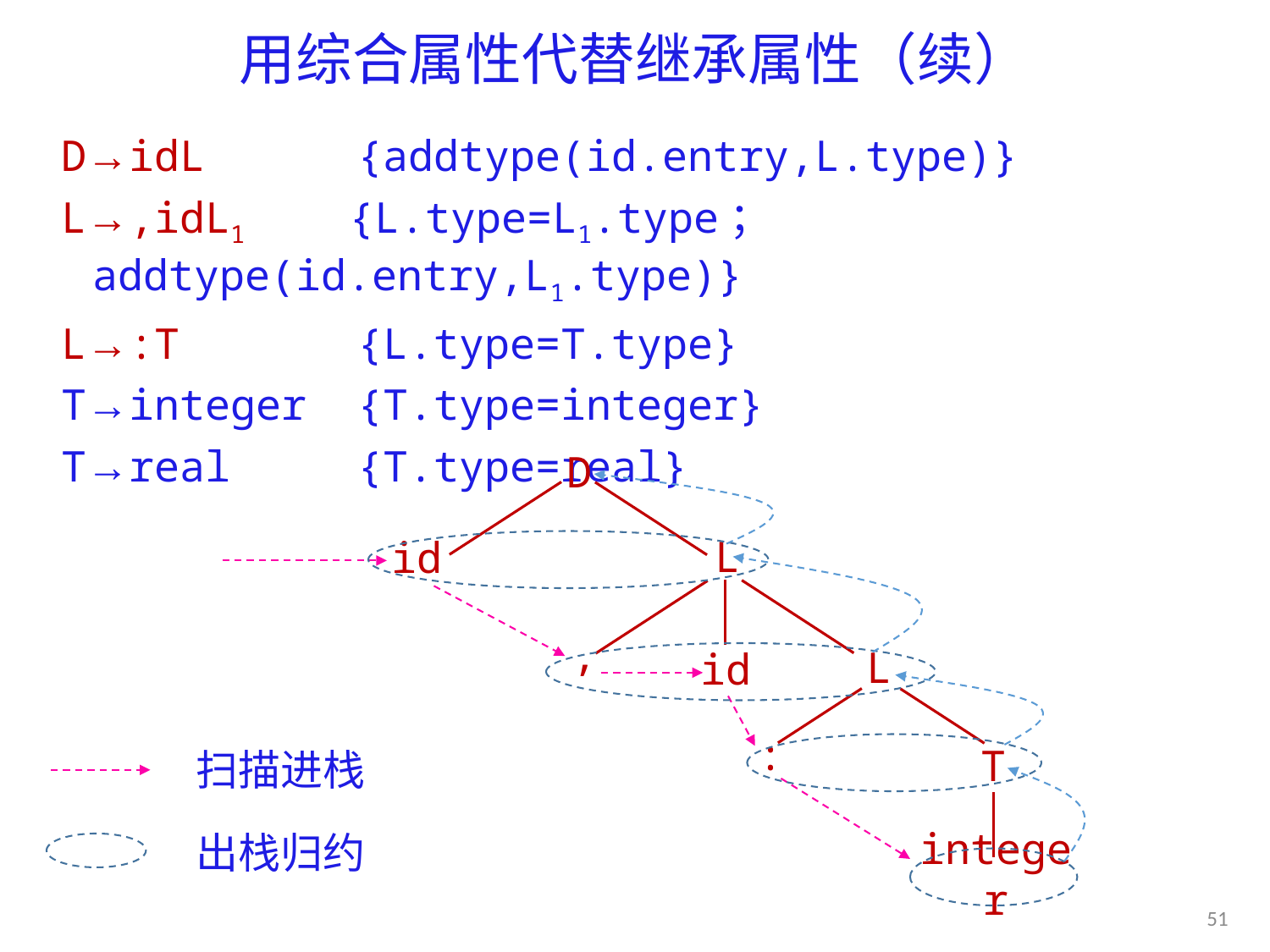

# 用综合属性代替继承属性（续）
D→idL      {addtype(id.entry,L.type)}
L→,idL1       {L.type=L1.type；addtype(id.entry,L1.type)}
L→:T       {L.type=T.type}
T→integer  {T.type=integer}
T→real     {T.type=real}

D
L
id
,
id
L
:
T
integer

扫描进栈
出栈归约

51